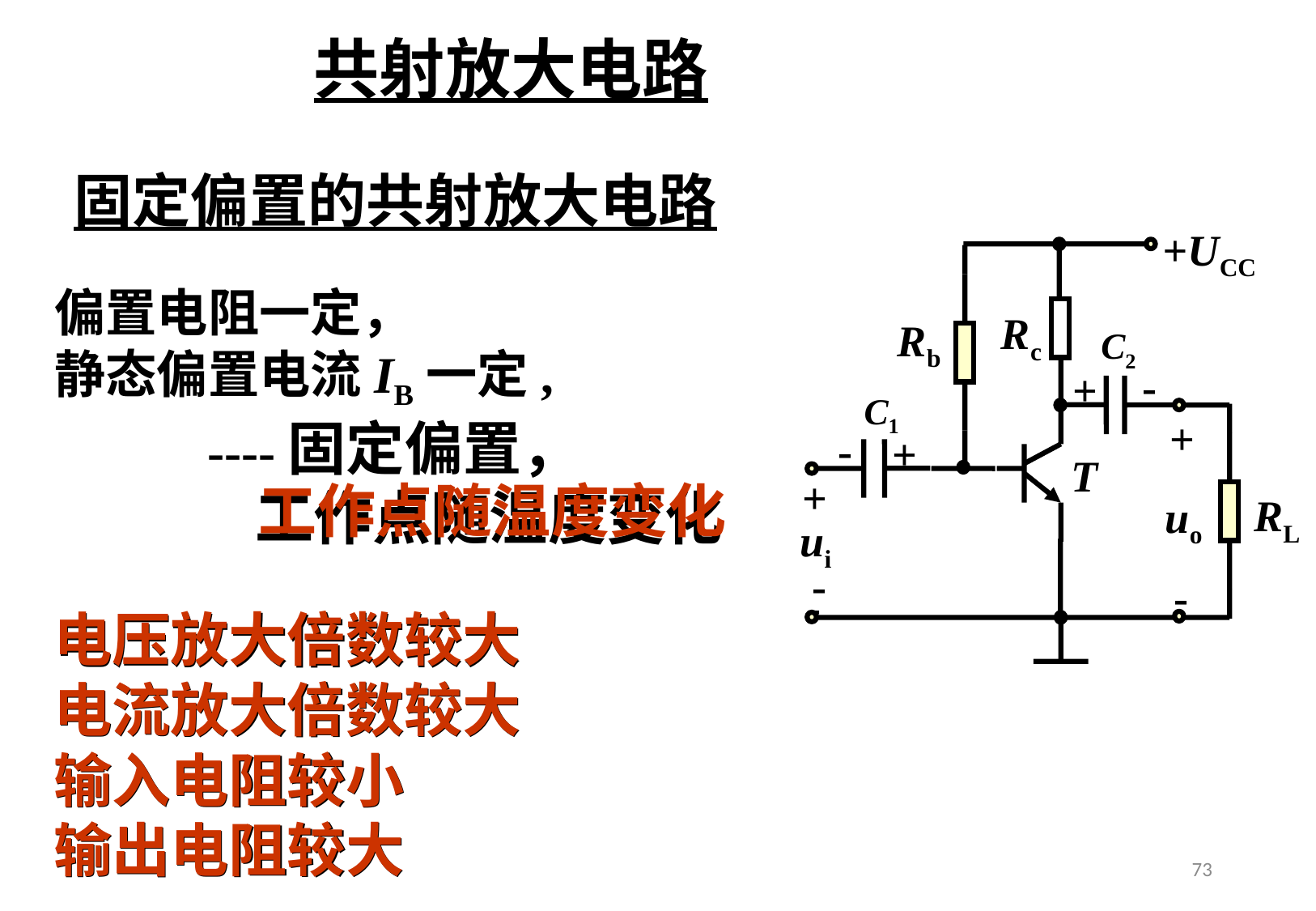

共射放大电路
固定偏置的共射放大电路
+UCC

Rc
Rb
C2
-
+

C1

+

-
+

T

+

RL
uo
ui

-
-
-

偏置电阻一定，
静态偏置电流IB一定,
            ----固定偏置，
              工作点随温度变化
工作点随温度变化
电压放大倍数较大
电流放大倍数较大
输入电阻较小
输出电阻较大
电压放大倍数较大
电流放大倍数较大
输入电阻较小
输出电阻较大
73